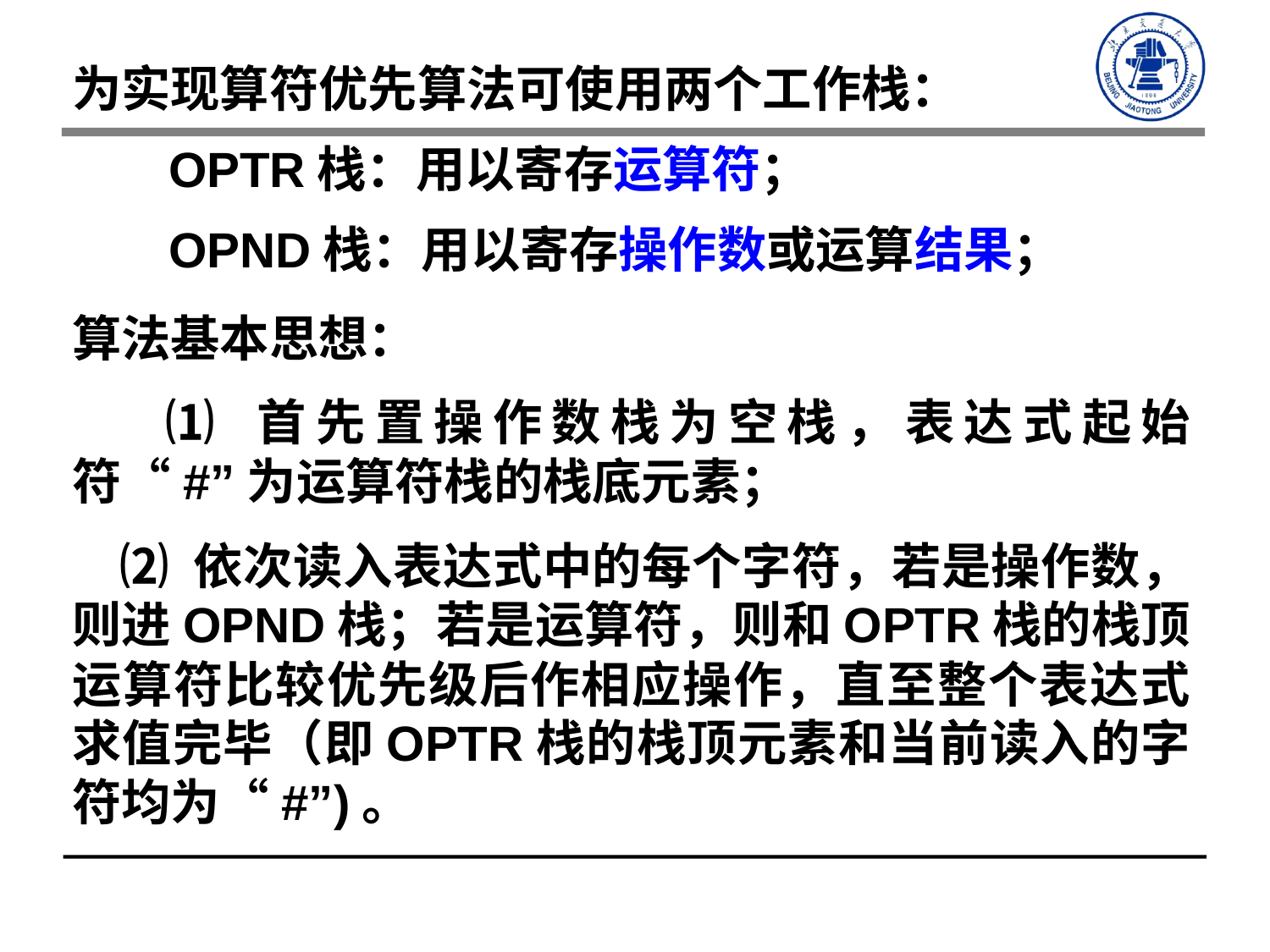

为实现算符优先算法可使用两个工作栈：
       OPTR栈：用以寄存运算符；
       OPND栈：用以寄存操作数或运算结果；
算法基本思想：
    ⑴ 首先置操作数栈为空栈，表达式起始符“#”为运算符栈的栈底元素；
    ⑵ 依次读入表达式中的每个字符，若是操作数，则进OPND栈；若是运算符，则和OPTR栈的栈顶运算符比较优先级后作相应操作，直至整个表达式求值完毕（即OPTR栈的栈顶元素和当前读入的字符均为“#”)。